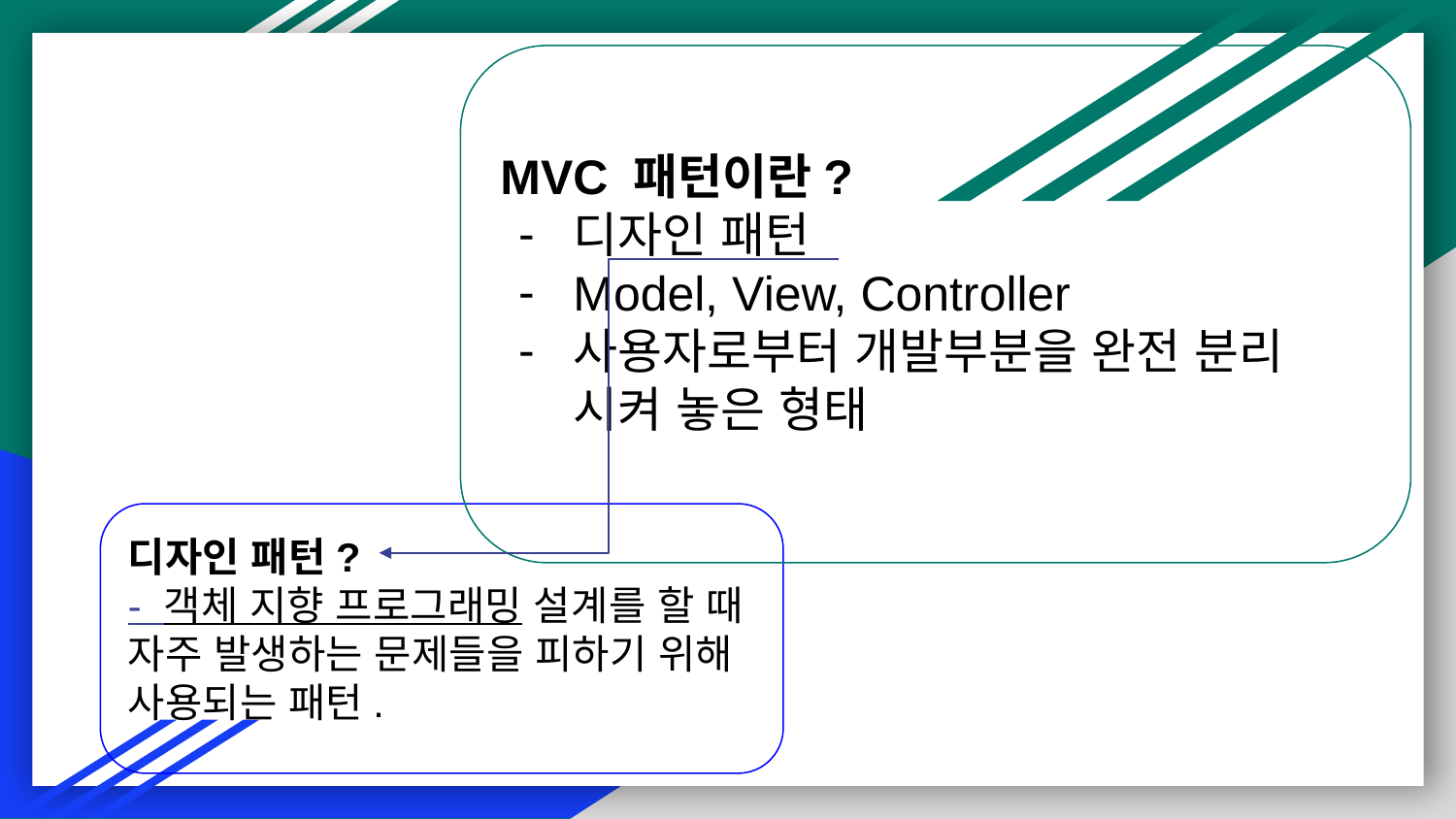

MVC 패턴이란?
디자인 패턴
Model, View, Controller
사용자로부터 개발부분을 완전 분리 시켜 놓은 형태

디자인 패턴?
-  객체 지향 프로그래밍 설계를 할 때 자주 발생하는 문제들을 피하기 위해 사용되는 패턴.